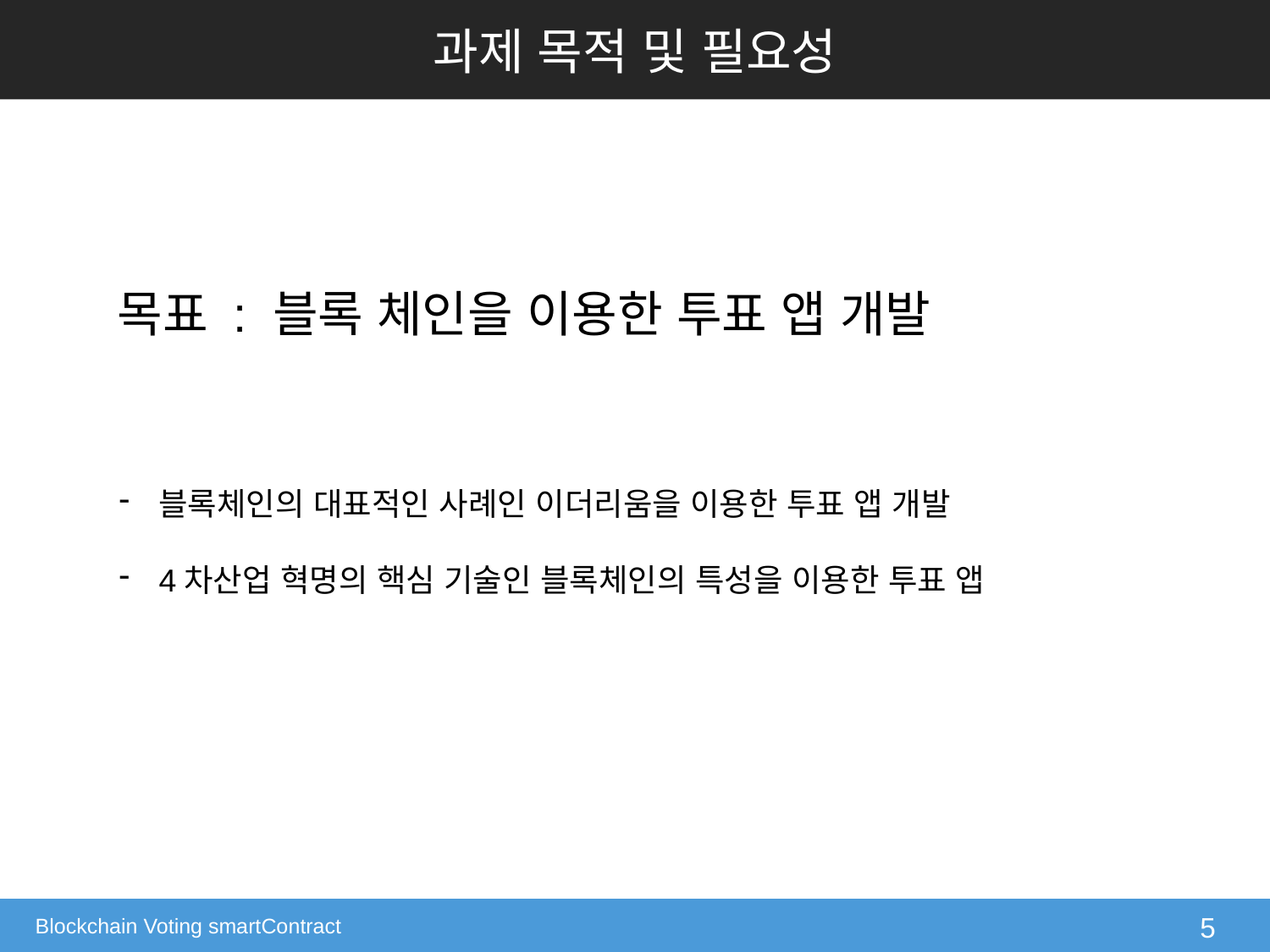

과제 목적 및 필요성
목표 : 블록 체인을 이용한 투표 앱 개발
블록체인의 대표적인 사례인 이더리움을 이용한 투표 앱 개발

4차산업 혁명의 핵심 기술인 블록체인의 특성을 이용한 투표 앱